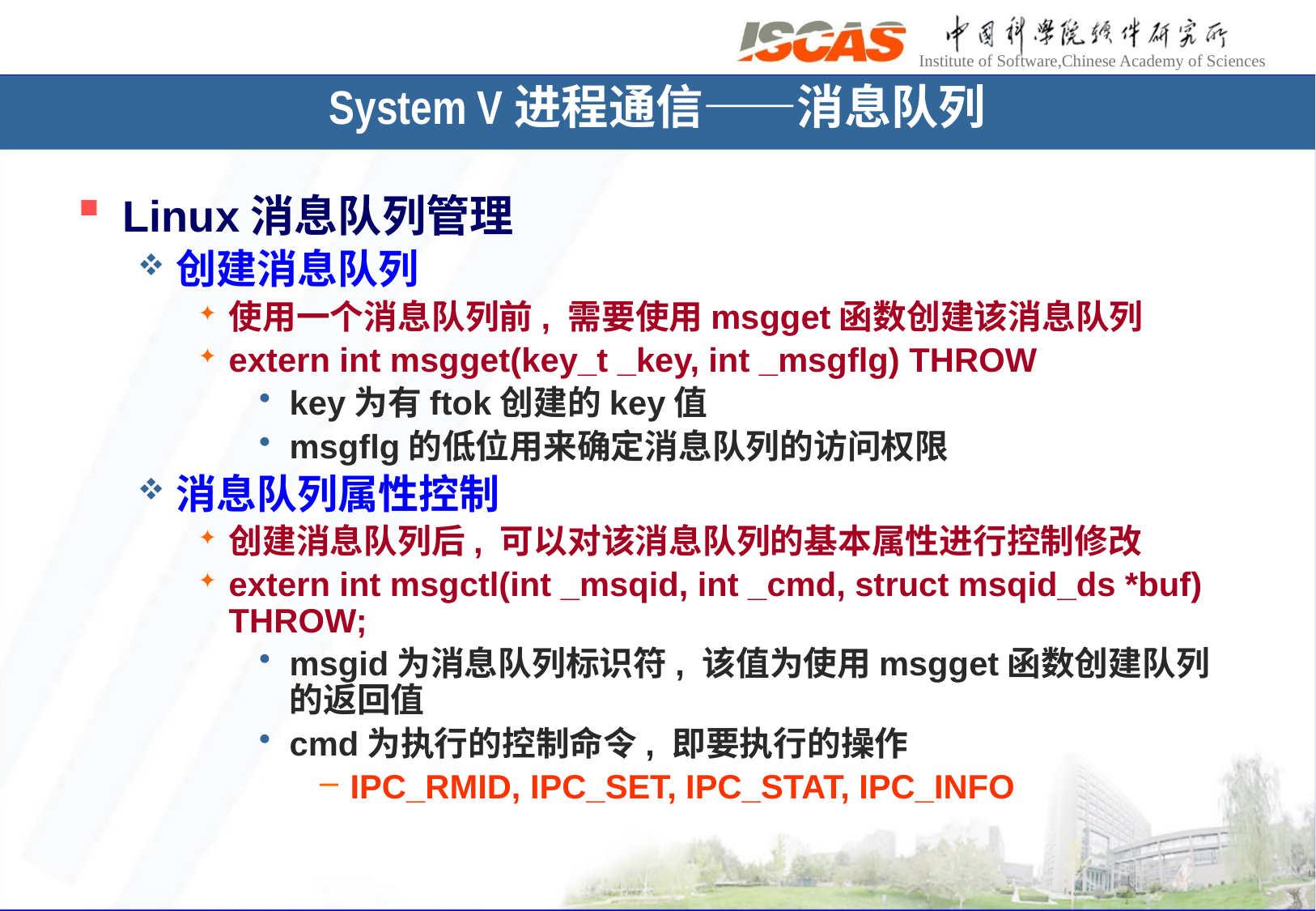

System V进程通信——消息队列
Linux消息队列管理
创建消息队列
使用一个消息队列前, 需要使用msgget函数创建该消息队列
extern int msgget(key_t _key, int _msgflg) THROW
key为有ftok创建的key值
msgflg的低位用来确定消息队列的访问权限
消息队列属性控制
创建消息队列后, 可以对该消息队列的基本属性进行控制修改
extern int msgctl(int _msqid, int _cmd, struct msqid_ds *buf) THROW;
msgid为消息队列标识符, 该值为使用msgget函数创建队列的返回值
cmd为执行的控制命令, 即要执行的操作
IPC_RMID, IPC_SET, IPC_STAT, IPC_INFO